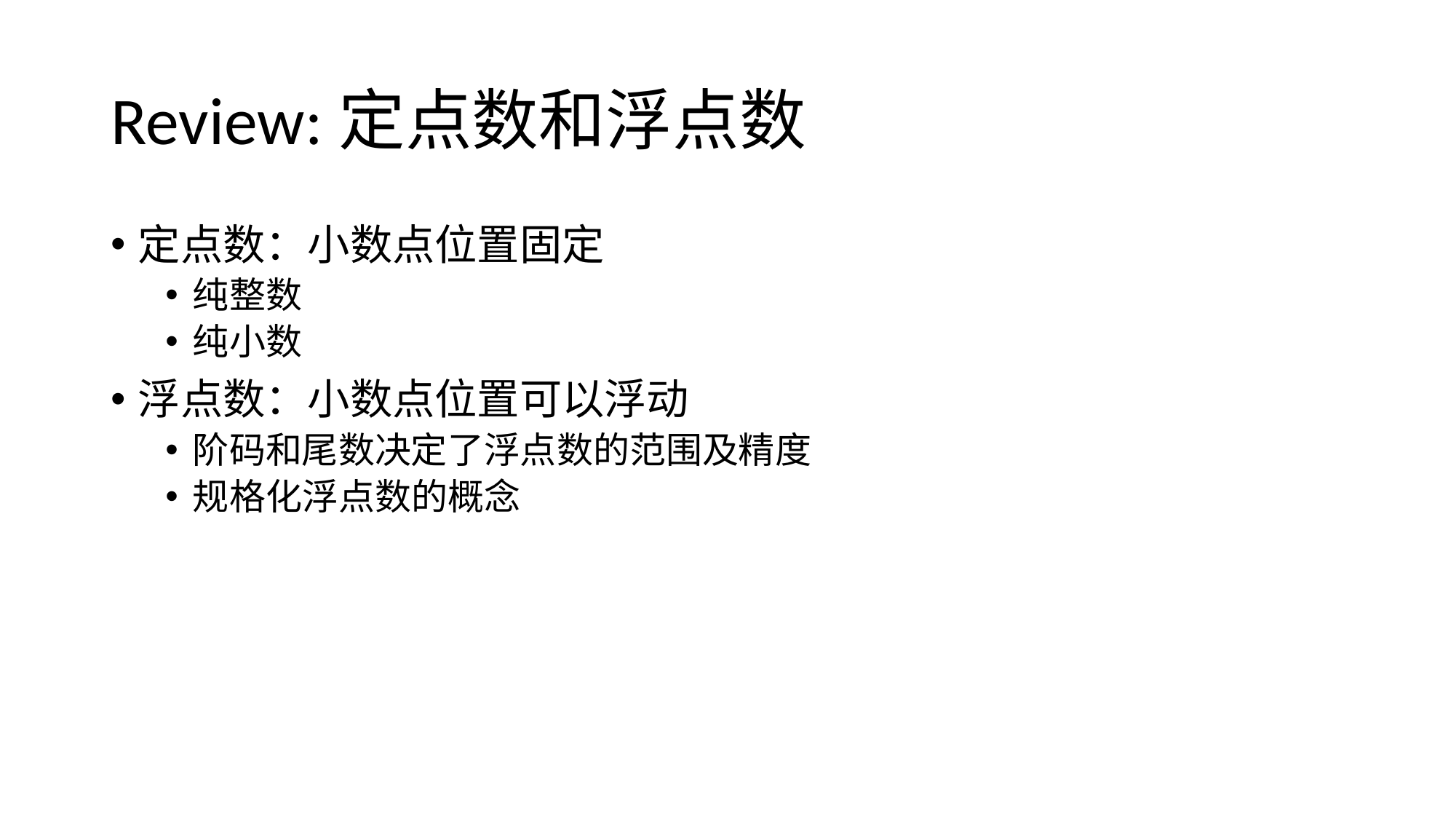

# Review:定点数和浮点数
定点数：小数点位置固定
纯整数
纯小数
浮点数：小数点位置可以浮动
阶码和尾数决定了浮点数的范围及精度
规格化浮点数的概念